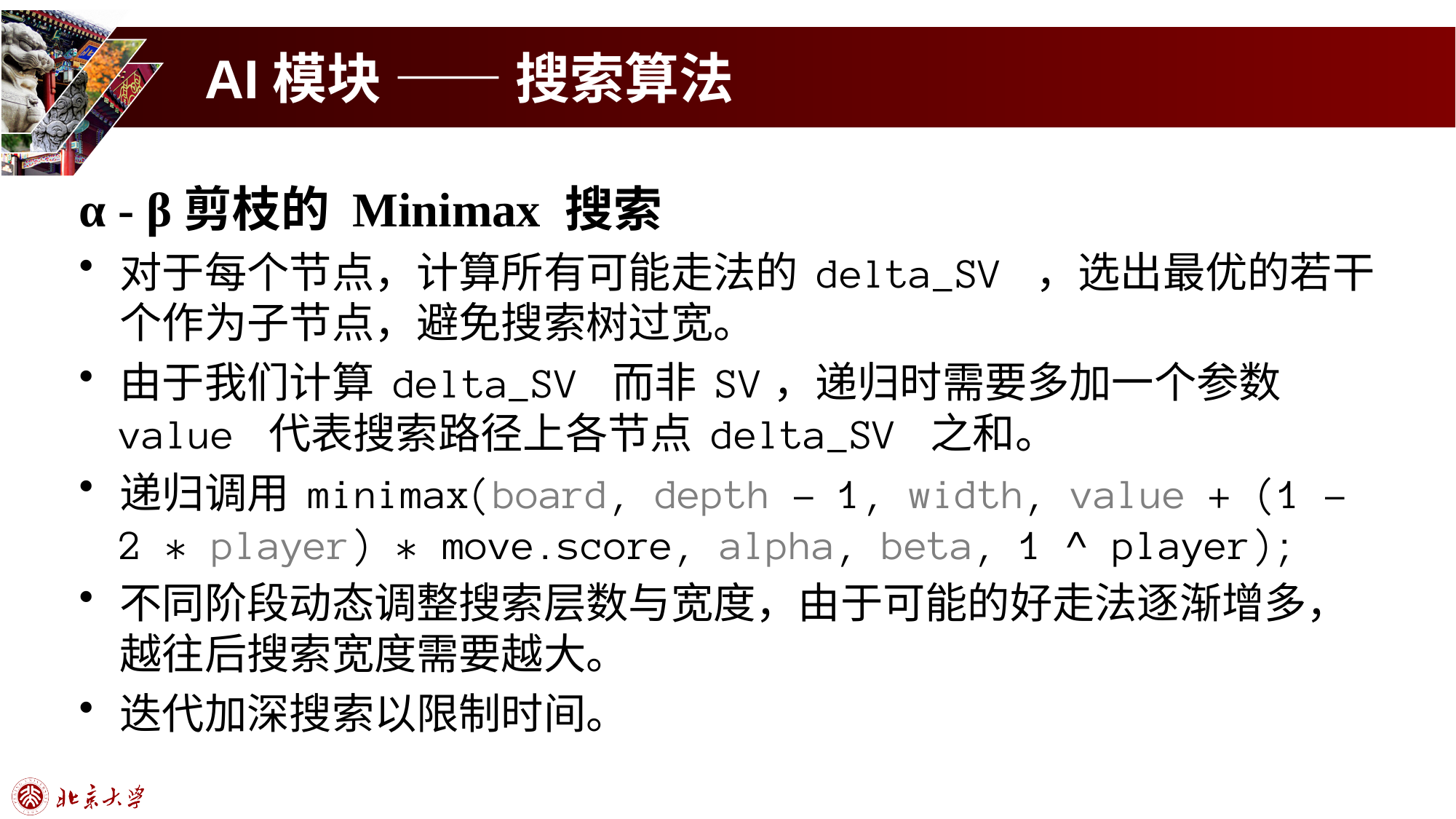

# AI模块 —— 搜索算法
α - β剪枝的 Minimax 搜索
对于每个节点，计算所有可能走法的 delta_SV ，选出最优的若干个作为子节点，避免搜索树过宽。
由于我们计算 delta_SV 而非 SV，递归时需要多加一个参数 value 代表搜索路径上各节点 delta_SV 之和。
递归调用 minimax(board, depth - 1, width, value + (1 - 2 * player) * move.score, alpha, beta, 1 ^ player);
不同阶段动态调整搜索层数与宽度，由于可能的好走法逐渐增多，越往后搜索宽度需要越大。
迭代加深搜索以限制时间。